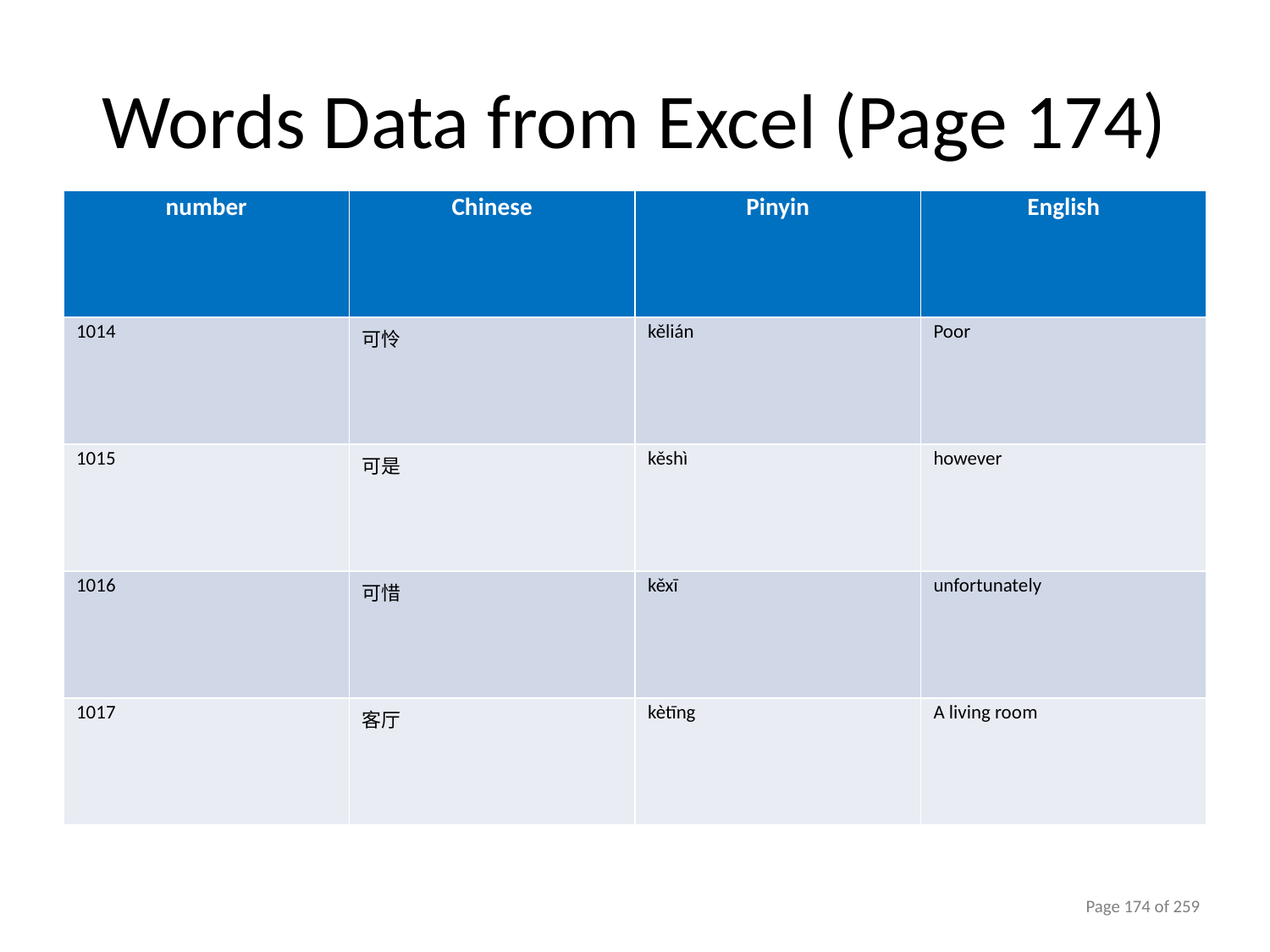

# Words Data from Excel (Page 174)
| number | Chinese | Pinyin | English |
| --- | --- | --- | --- |
| 1014 | 可怜 | kělián | Poor |
| 1015 | 可是 | kěshì | however |
| 1016 | 可惜 | kěxī | unfortunately |
| 1017 | 客厅 | kètīng | A living room |

Page 174 of 259